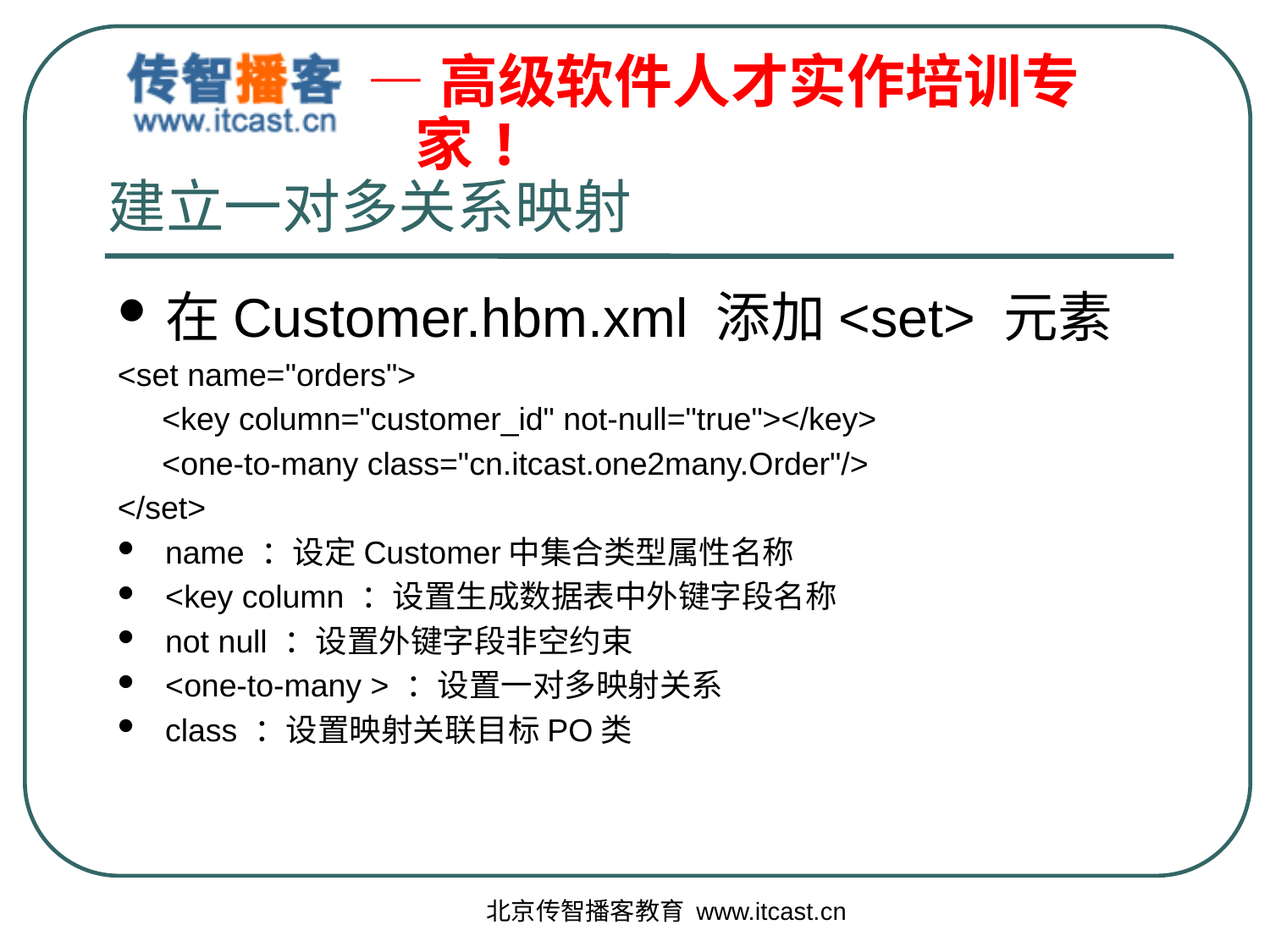

# 建立一对多关系映射
在Customer.hbm.xml 添加<set> 元素
<set name="orders">
     <key column="customer_id" not-null="true"></key>
     <one-to-many class="cn.itcast.one2many.Order"/>
</set>
name ：设定Customer中集合类型属性名称
<key column ：设置生成数据表中外键字段名称
not null ：设置外键字段非空约束
<one-to-many > ：设置一对多映射关系
class ：设置映射关联目标PO类
北京传智播客教育 www.itcast.cn